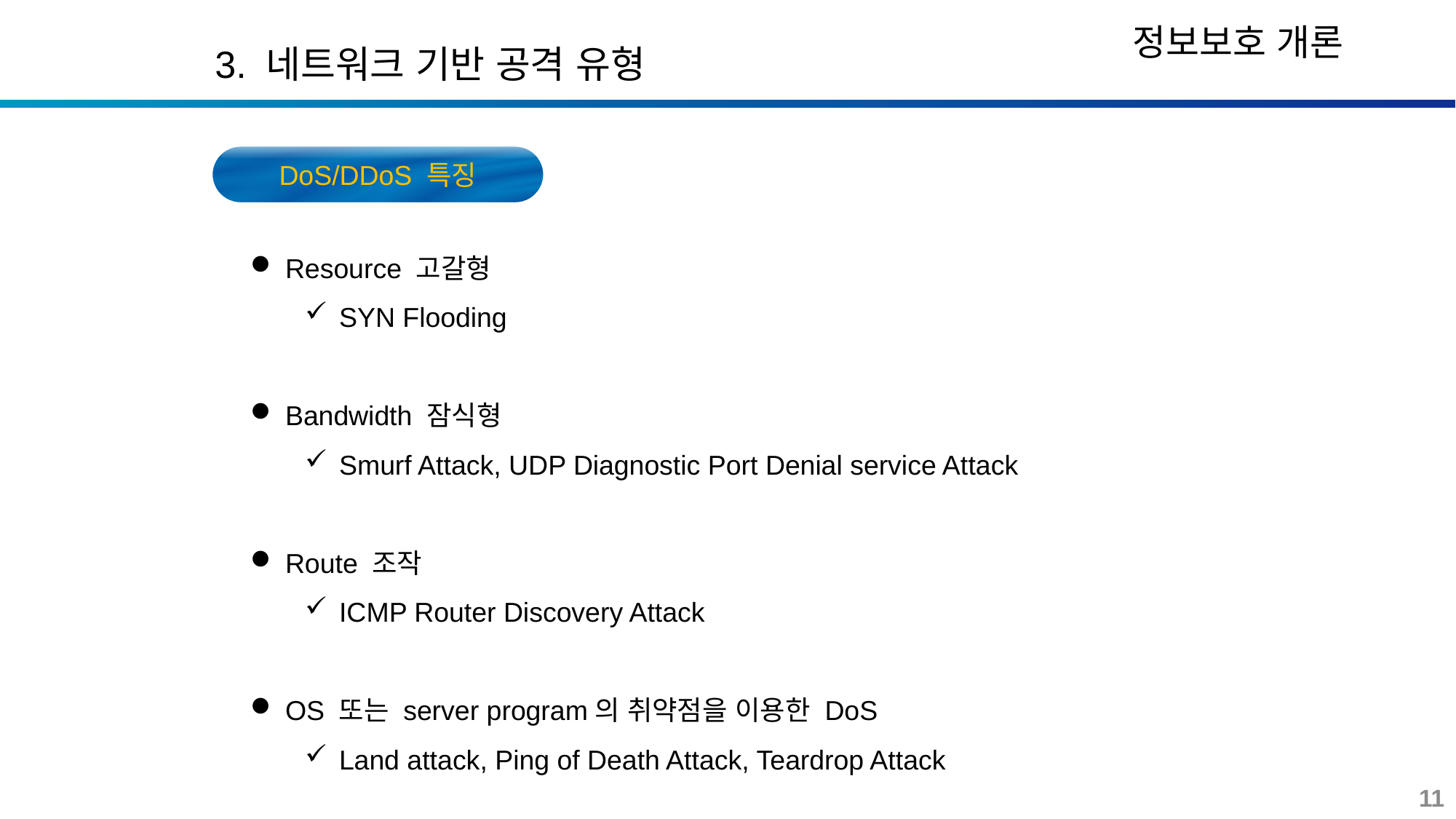

3. 네트워크 기반 공격 유형
DoS/DDoS 특징

 Resource 고갈형
SYN Flooding

 Bandwidth 잠식형
Smurf Attack, UDP Diagnostic Port Denial service Attack

 Route 조작
ICMP Router Discovery Attack

 OS 또는 server program의 취약점을 이용한 DoS
Land attack, Ping of Death Attack, Teardrop Attack

11